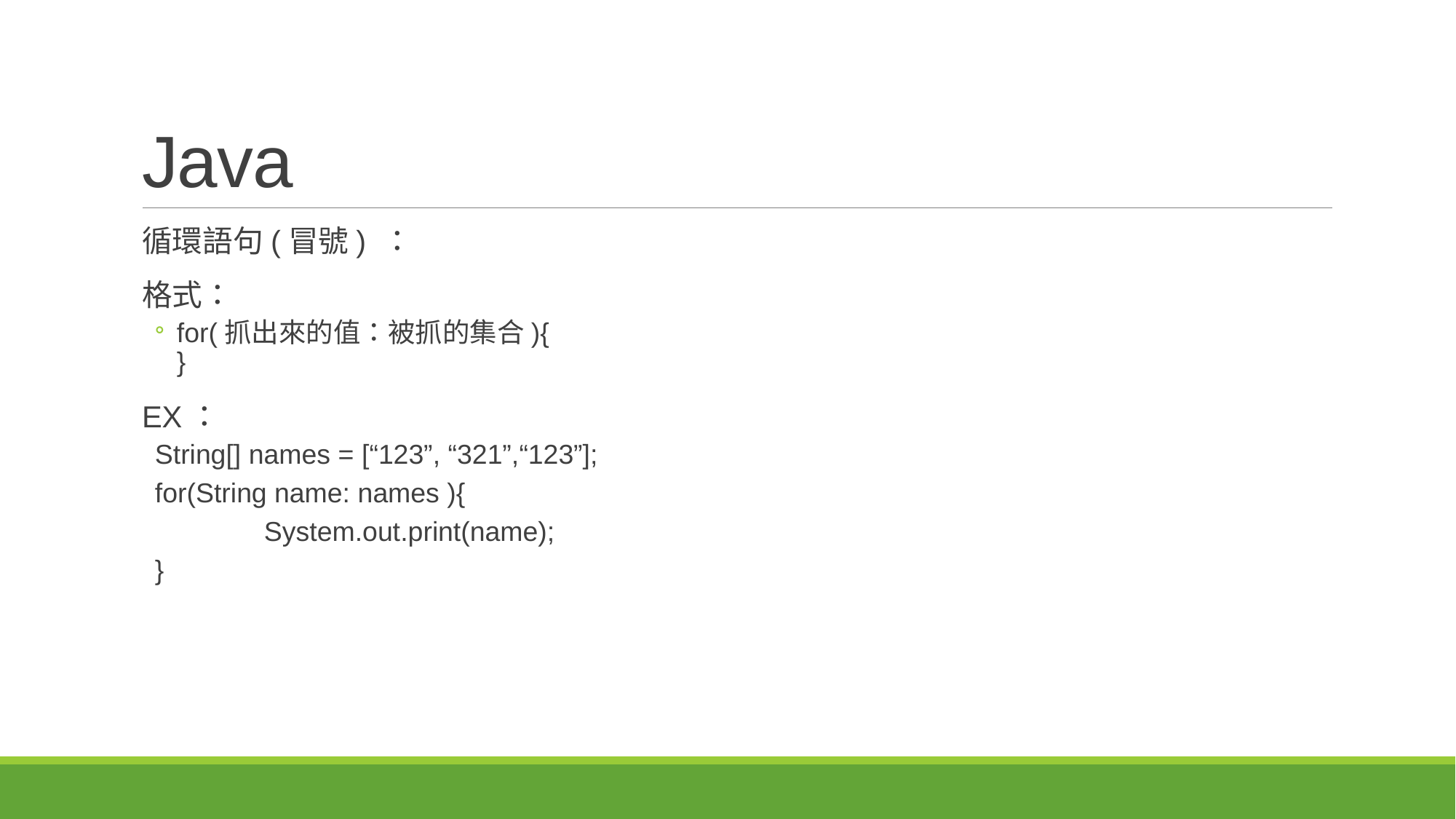

# Java
循環語句(冒號) ：
格式：
for(抓出來的值：被抓的集合){
}
EX：
String[] names = [“123”, “321”,“123”];
for(String name: names ){
	System.out.print(name);
}